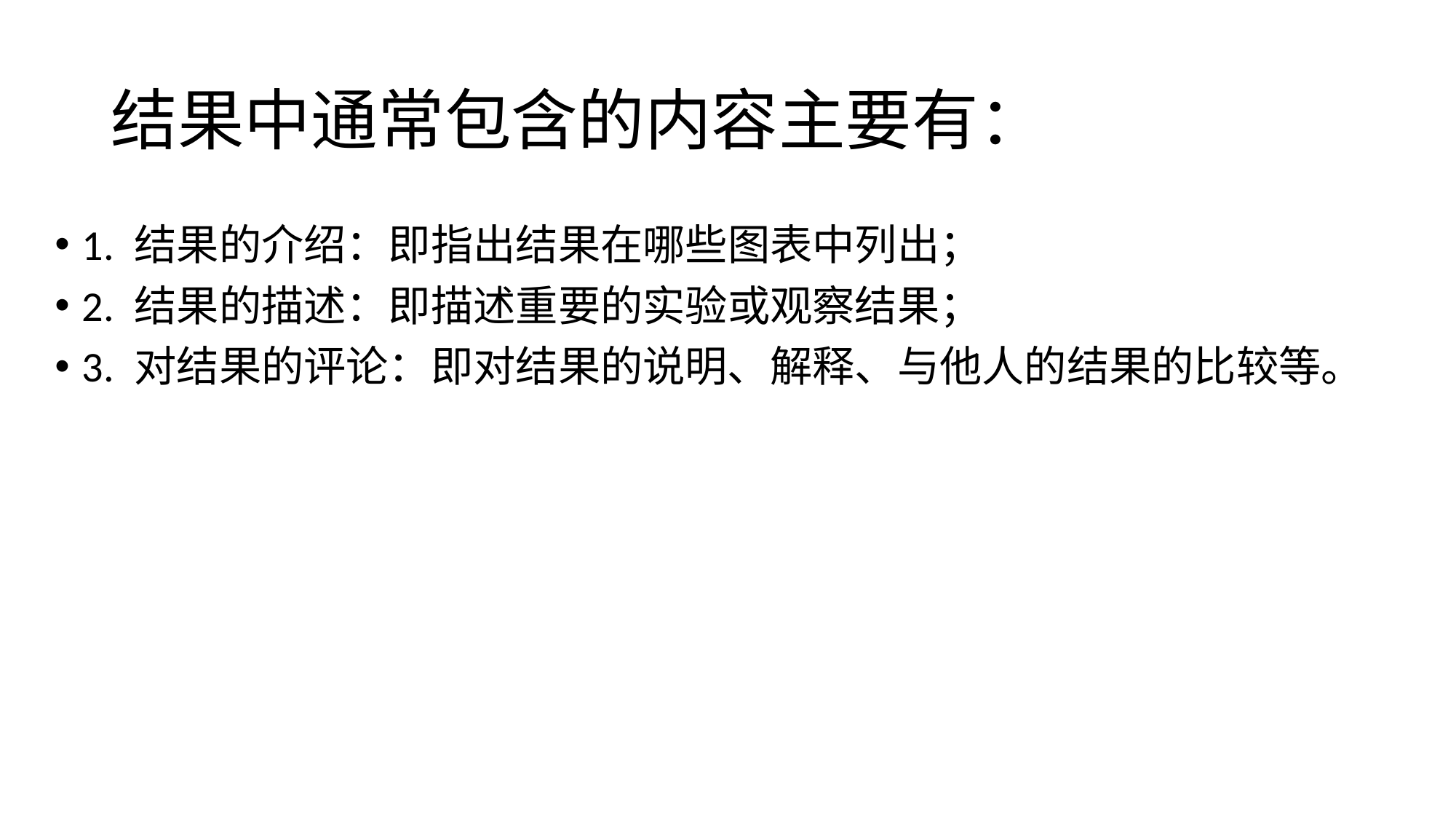

# 结果中通常包含的内容主要有：
1. 结果的介绍：即指出结果在哪些图表中列出；
2. 结果的描述：即描述重要的实验或观察结果；
3. 对结果的评论：即对结果的说明、解释、与他人的结果的比较等。